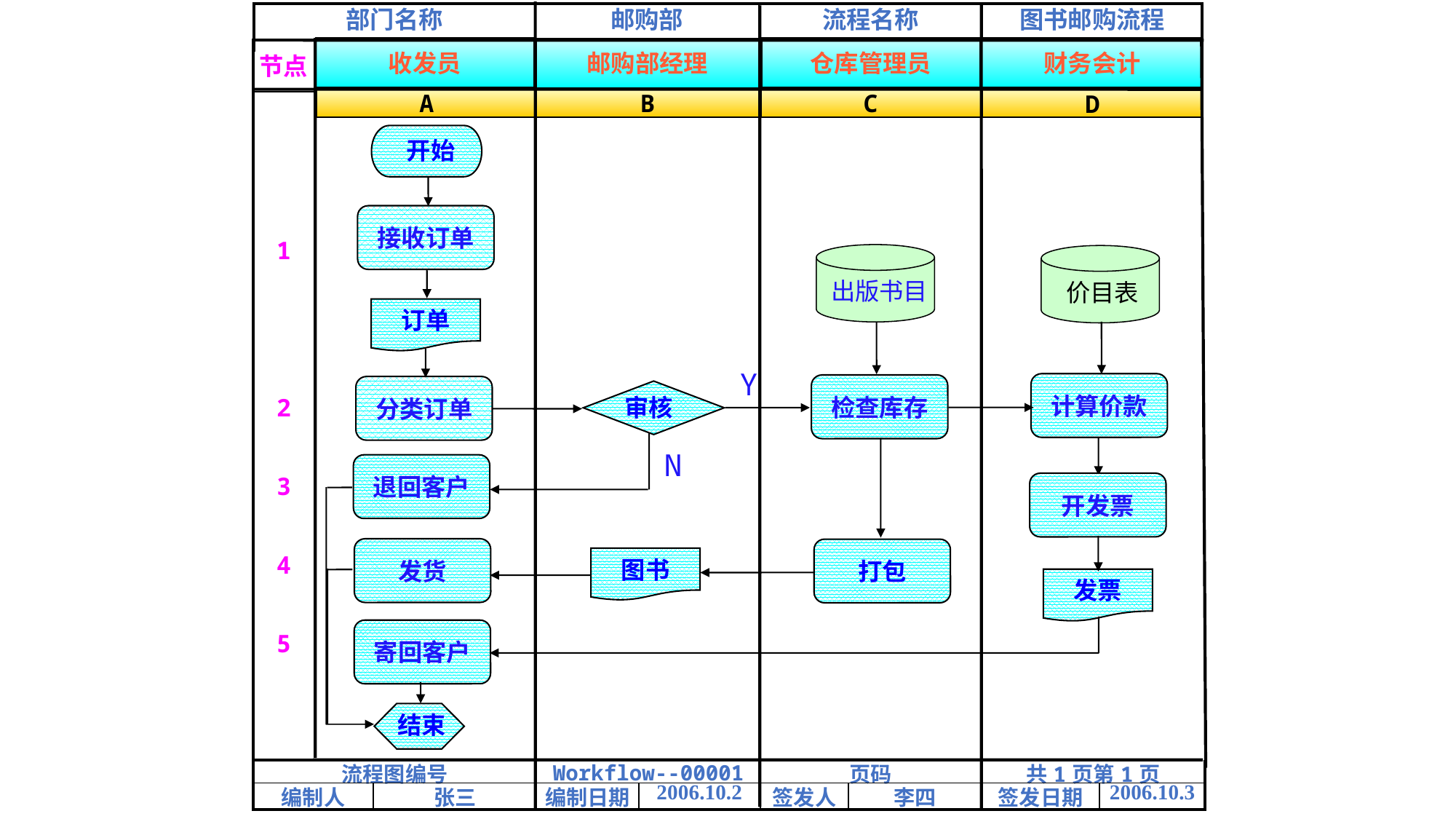

| 部门名称 | 邮购部 | 流程名称 | 图书邮购流程 |
| --- | --- | --- | --- |

仓库管理员

收发员
财务会计
邮购部经理
| 节点 |
| --- |
| 1 2 3 4 5 |

A
B
C
D

开始

接收订单

出版书目

价目表

订单

Y
计算价款
检查库存
分类订单

审核

N
退回客户
开发票

发货
打包
图书

发票

寄回客户

结束

| 流程图编号 |  | Workflow--00001 |  | 页码 |  | 共1页第1页 |  |
| --- | --- | --- | --- | --- | --- | --- | --- |
| 编制人 | 张三 | 编制日期 | 2006.10.2 | 签发人 | 李四 | 签发日期 | 2006.10.3 |